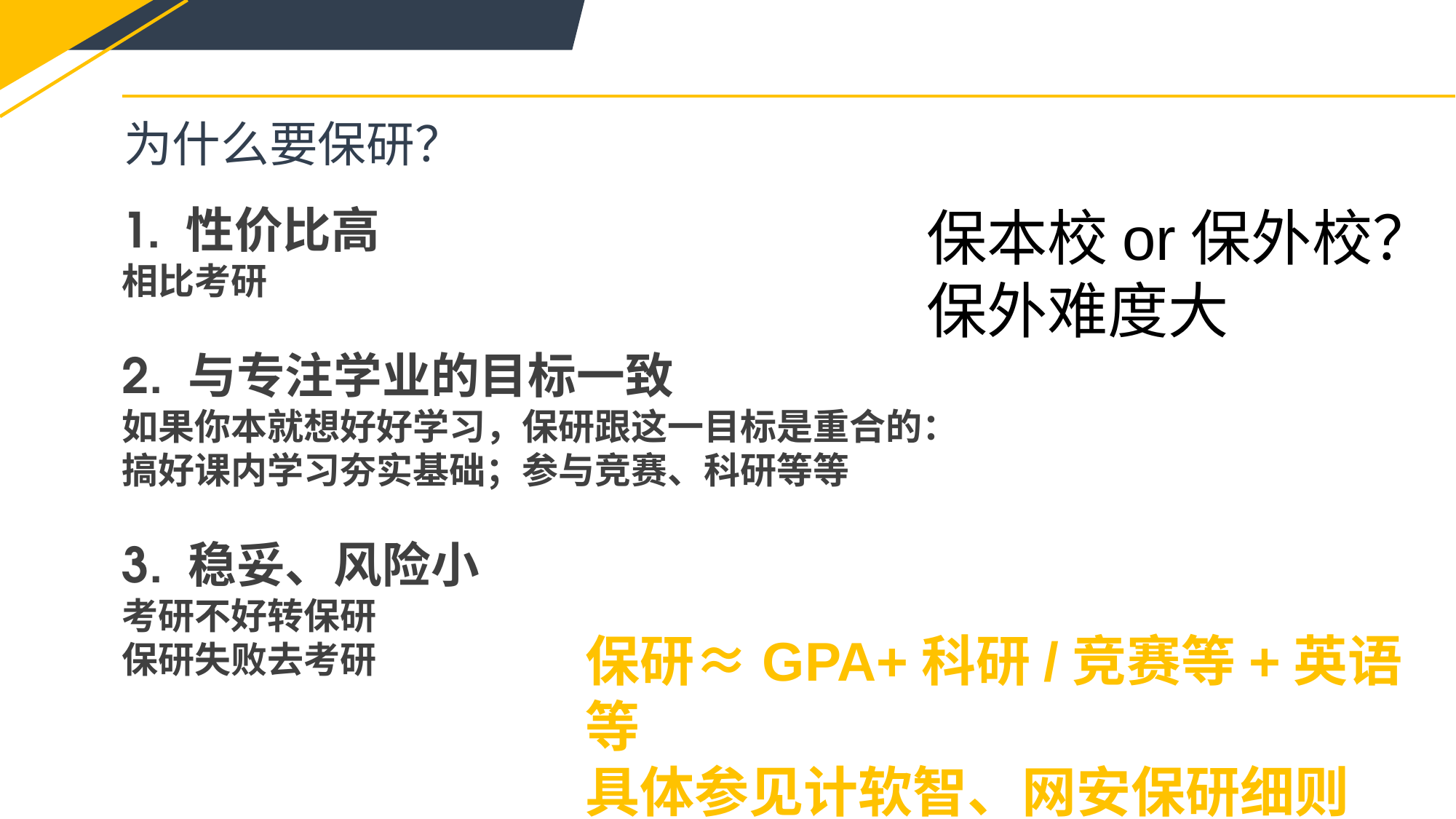

为什么要保研？
1. 性价比高
相比考研

2. 与专注学业的目标一致
如果你本就想好好学习，保研跟这一目标是重合的：
搞好课内学习夯实基础；参与竞赛、科研等等

3. 稳妥、风险小
考研不好转保研
保研失败去考研
保本校or保外校？
保外难度大
保研≈GPA+科研/竞赛等+英语等
具体参见计软智、网安保研细则